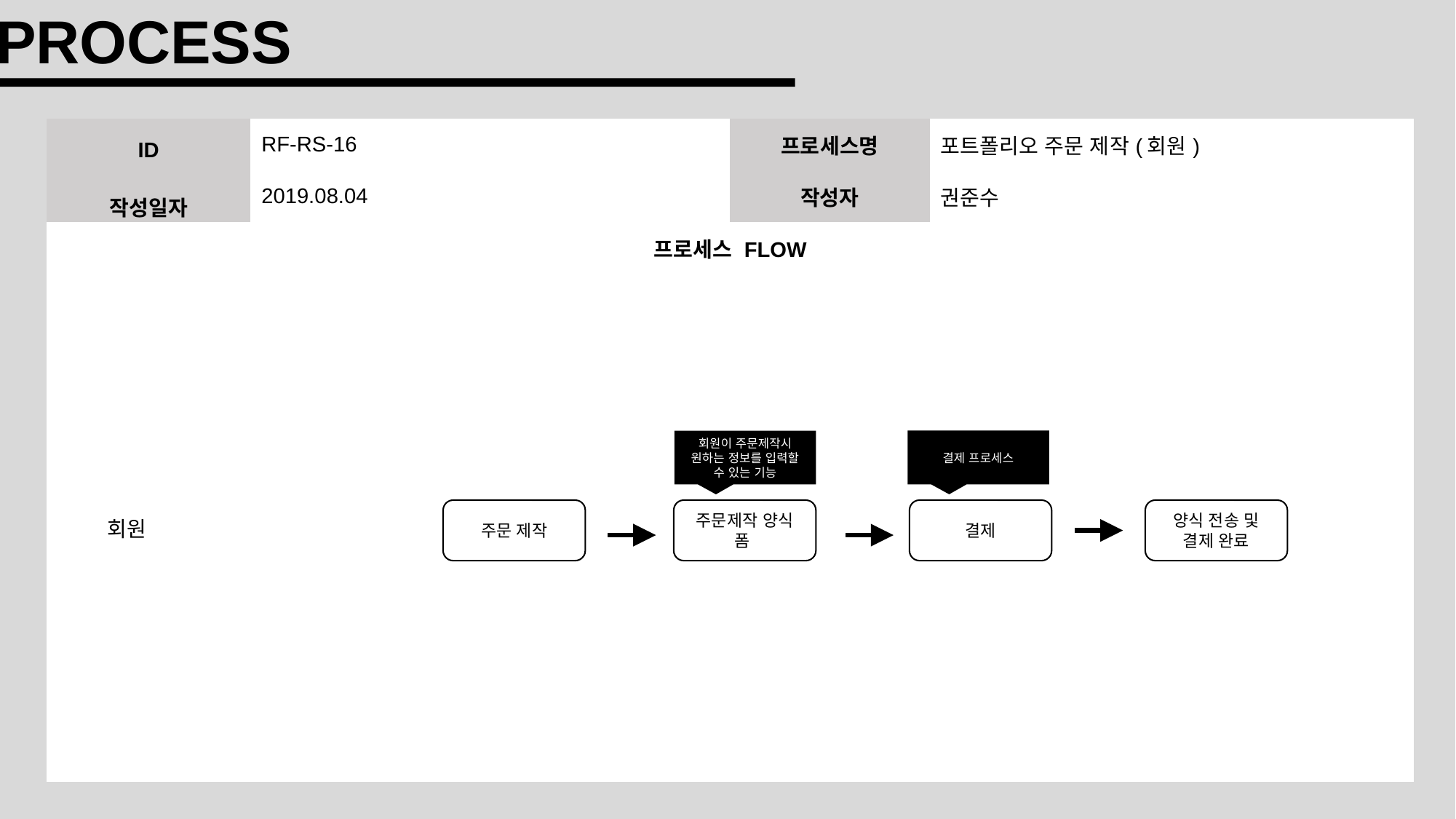

PROCESS

| ID |  | RF-RS-16 | 프로세스명 | 포트폴리오 주문 제작(회원) |
| --- | --- | --- | --- | --- |
| 작성일자 |  | 2019.08.04 | 작성자 | 권준수 |
| 프로세스 FLOW |  |  |  |  |
| 회원 |  |  |  |  |
결제 프로세스
회원이 주문제작시 원하는 정보를 입력할 수 있는 기능
주문 제작
주문제작 양식 폼
결제
양식 전송 및 결제 완료